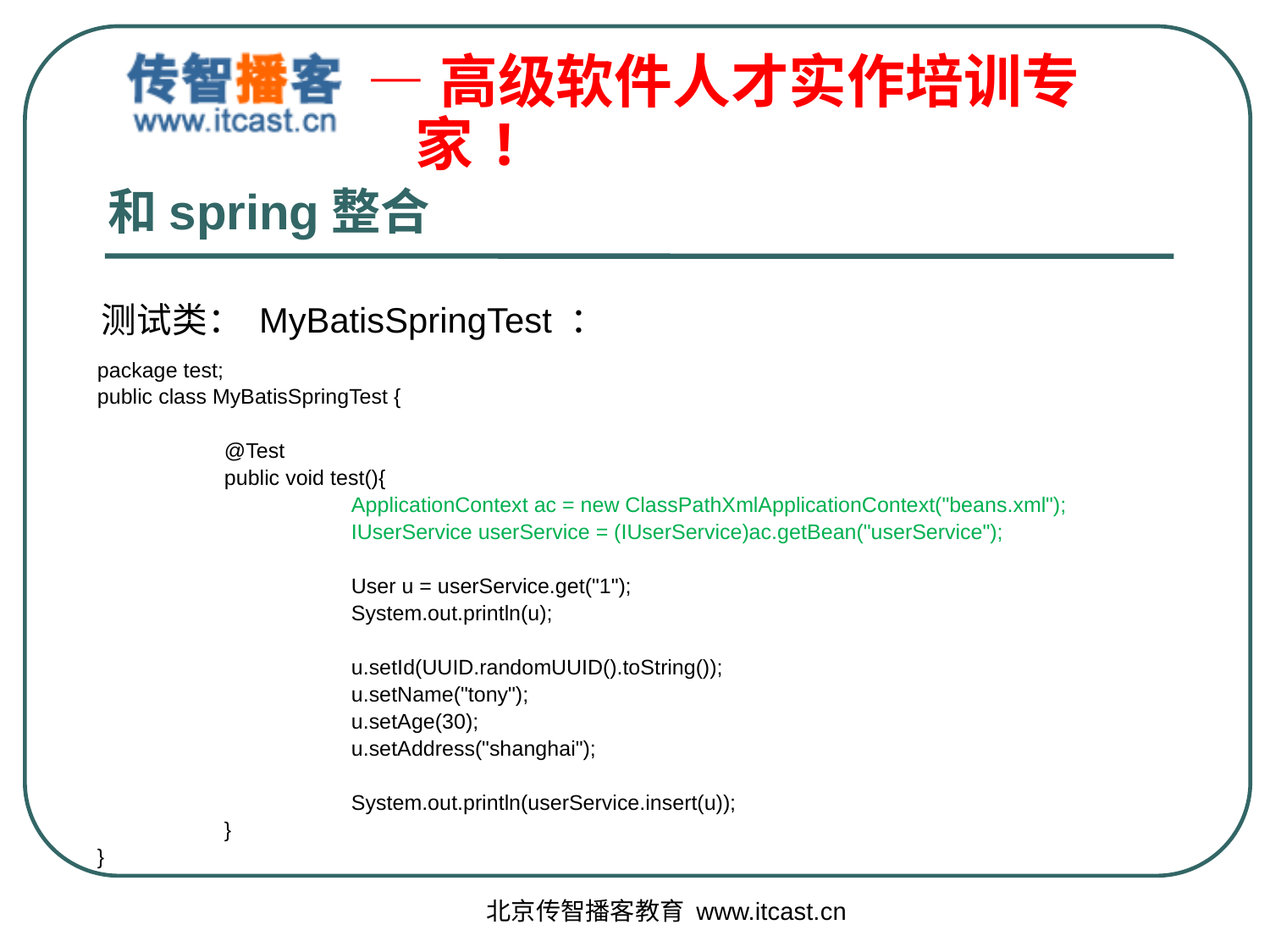

# 和spring整合
测试类： MyBatisSpringTest ：
package test;
public class MyBatisSpringTest {

	@Test
	public void test(){
		ApplicationContext ac = new ClassPathXmlApplicationContext("beans.xml");
		IUserService userService = (IUserService)ac.getBean("userService");

		User u = userService.get("1");
		System.out.println(u);

		u.setId(UUID.randomUUID().toString());
		u.setName("tony");
		u.setAge(30);
		u.setAddress("shanghai");

		System.out.println(userService.insert(u));
	}
}
北京传智播客教育 www.itcast.cn